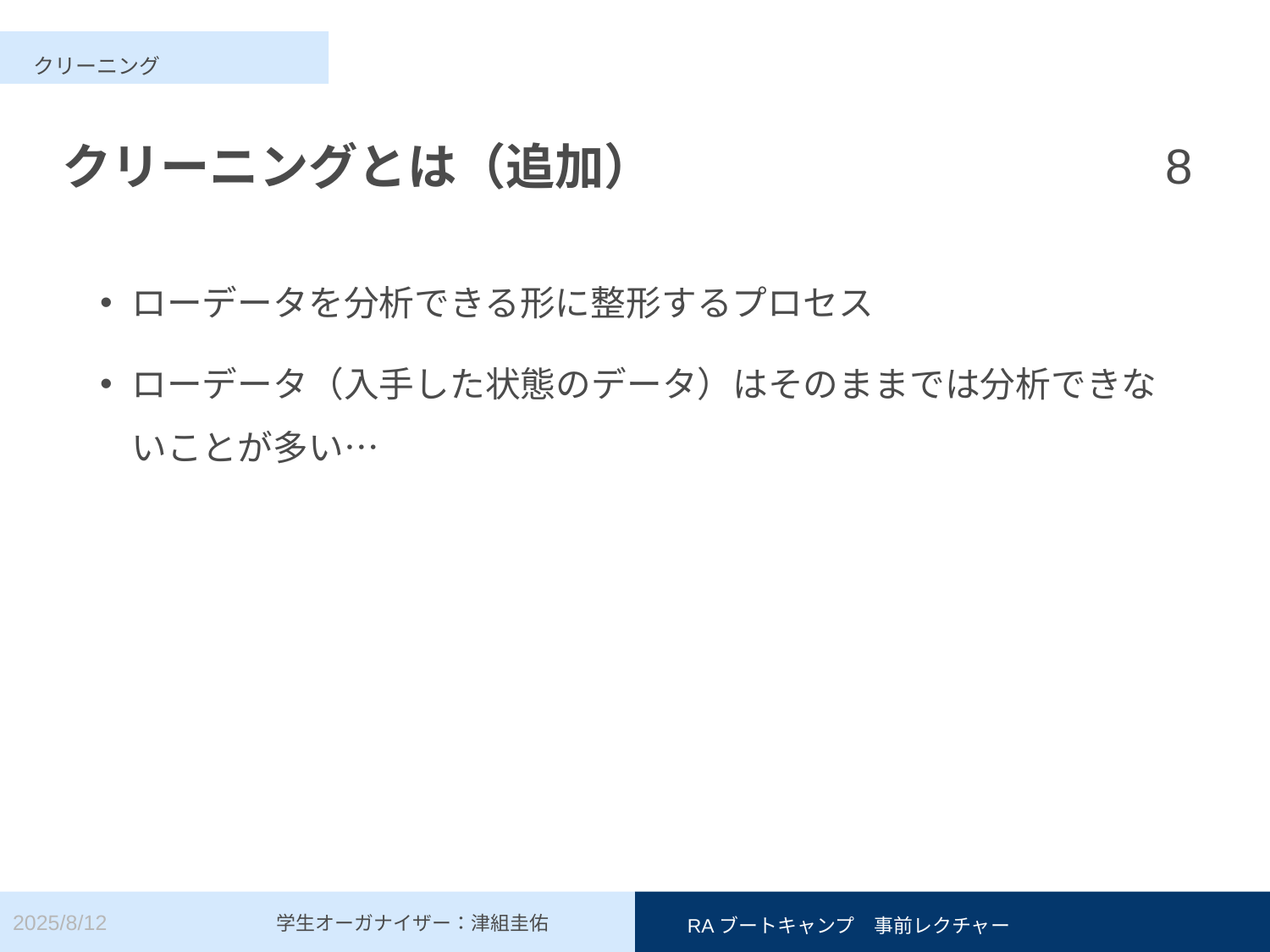

クリーニング
8
# クリーニングとは（追加）
ローデータを分析できる形に整形するプロセス
ローデータ（入手した状態のデータ）はそのままでは分析できないことが多い…
2025/8/12
　RAブートキャンプ　事前レクチャー